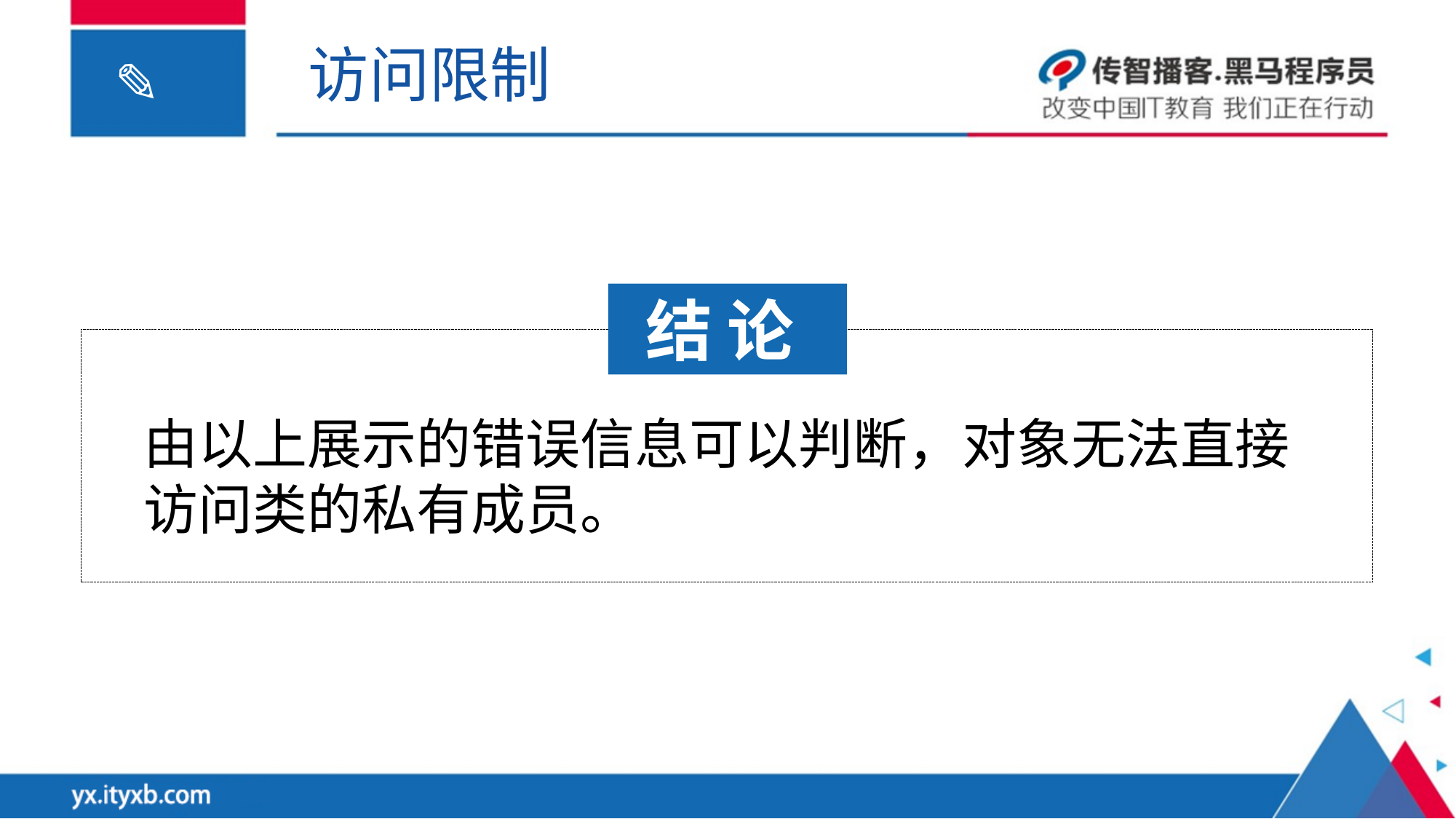

访问限制
结 论

由以上展示的错误信息可以判断，对象无法直接访问类的私有成员。